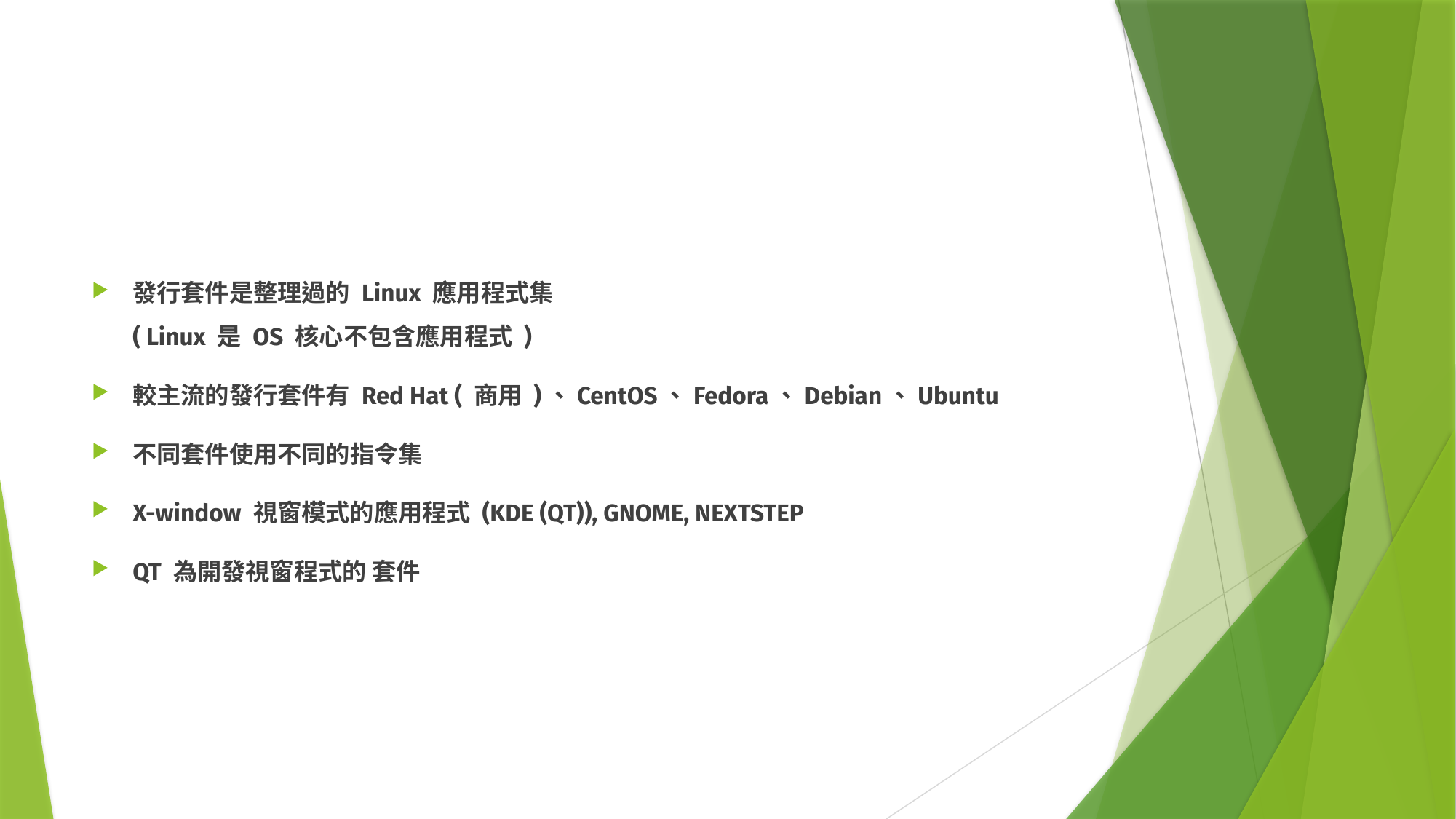

# Linux distribution 發行套件
發行套件是整理過的 Linux 應用程式集
( Linux 是 OS 核心不包含應用程式 )
較主流的發行套件有 Red Hat ( 商用 )、CentOS、Fedora、Debian、Ubuntu
不同套件使用不同的指令集
X-window 視窗模式的應用程式 (KDE (QT)), GNOME, NEXTSTEP
QT 為開發視窗程式的 套件